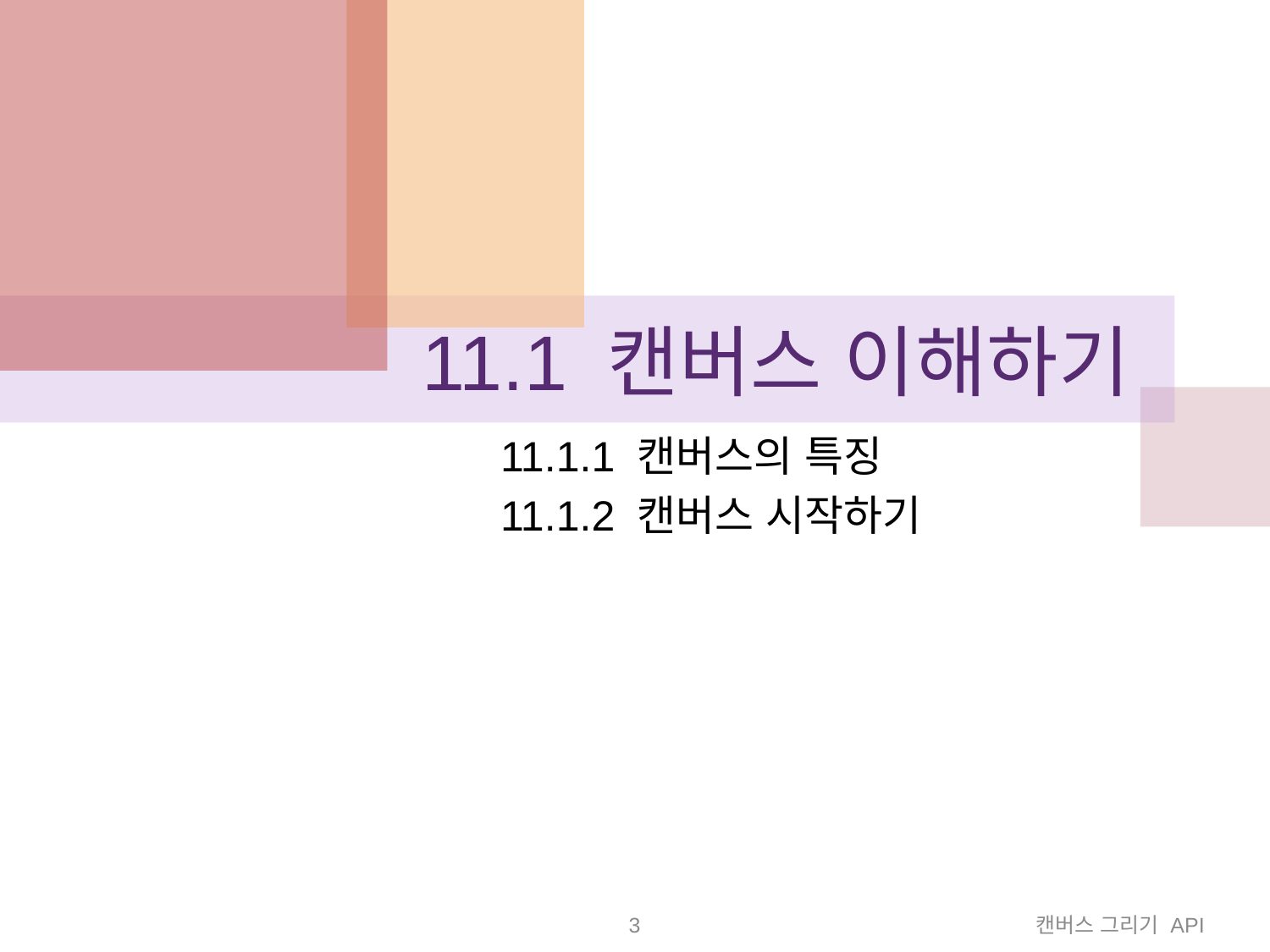

# 11.1 캔버스 이해하기
11.1.1 캔버스의 특징
11.1.2 캔버스 시작하기
3
캔버스 그리기 API